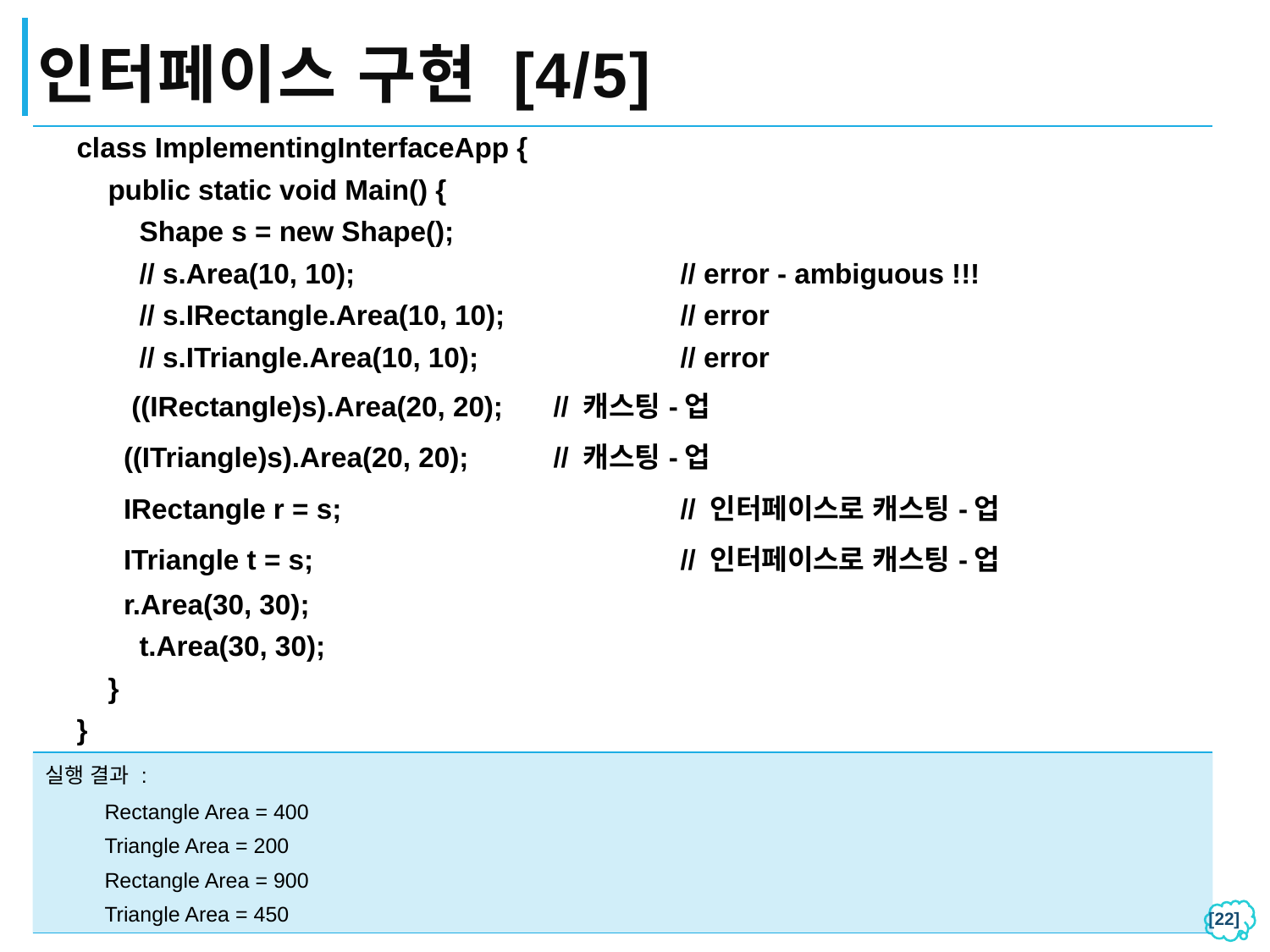

# 인터페이스 구현 [4/5]
| class ImplementingInterfaceApp {        public static void Main() {           Shape s = new Shape();           // s.Area(10, 10);             // error - ambiguous !!!           // s.IRectangle.Area(10, 10);   // error           // s.ITriangle.Area(10, 10);   // error          ((IRectangle)s).Area(20, 20);  // 캐스팅-업           ((ITriangle)s).Area(20, 20);   // 캐스팅-업           IRectangle r = s;              // 인터페이스로 캐스팅-업           ITriangle t = s;               // 인터페이스로 캐스팅-업           r.Area(30, 30);           t.Area(30, 30);        }     } |
| --- |
| 실행 결과 : Rectangle Area = 400 Triangle Area = 200 Rectangle Area = 900 Triangle Area = 450 |
[22]